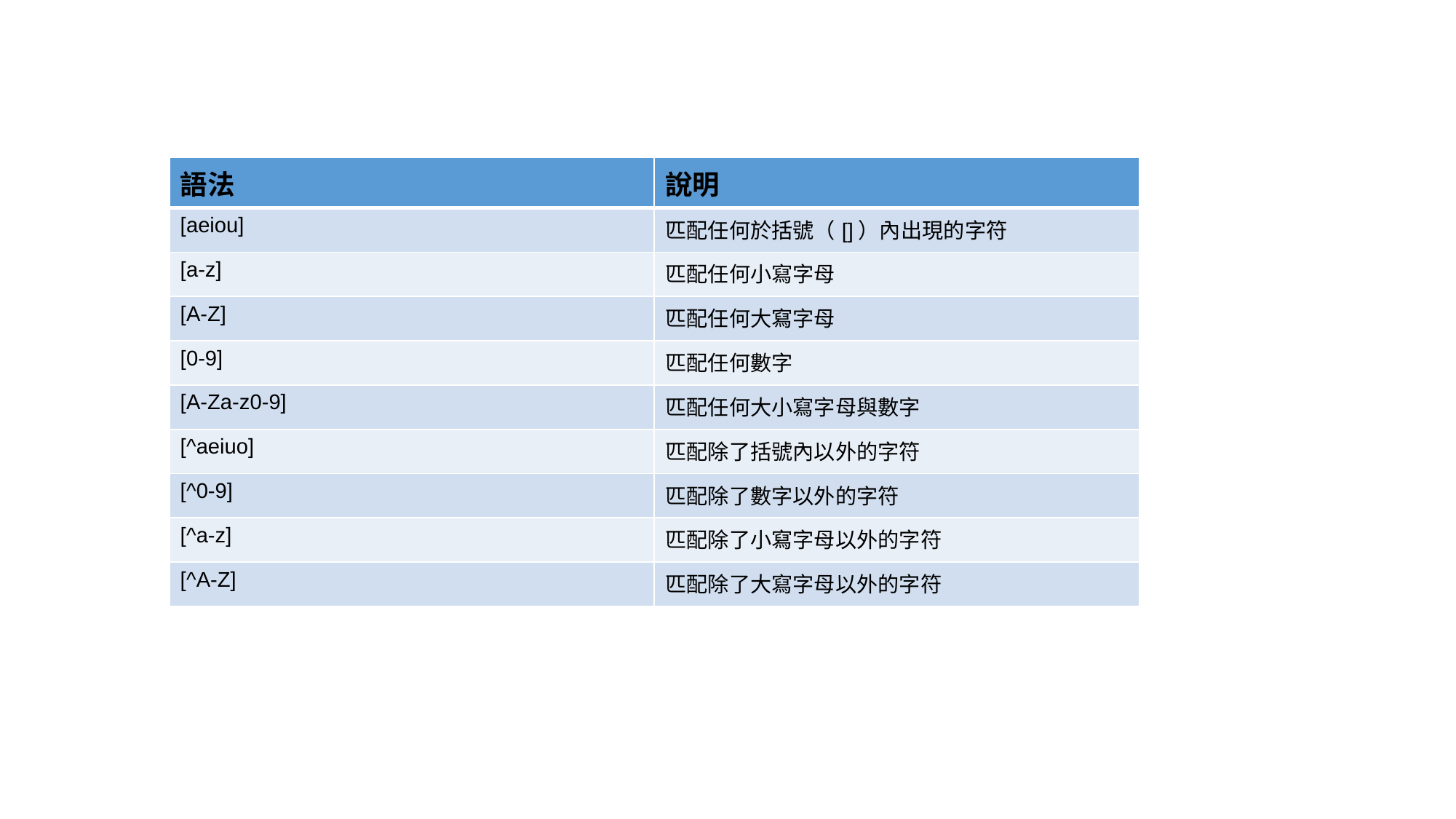

| 語法 | 說明 |
| --- | --- |
| [aeiou] | 匹配任何於括號（[]）內出現的字符 |
| [a-z] | 匹配任何小寫字母 |
| [A-Z] | 匹配任何大寫字母 |
| [0-9] | 匹配任何數字 |
| [A-Za-z0-9] | 匹配任何大小寫字母與數字 |
| [^aeiuo] | 匹配除了括號內以外的字符 |
| [^0-9] | 匹配除了數字以外的字符 |
| [^a-z] | 匹配除了小寫字母以外的字符 |
| [^A-Z] | 匹配除了大寫字母以外的字符 |